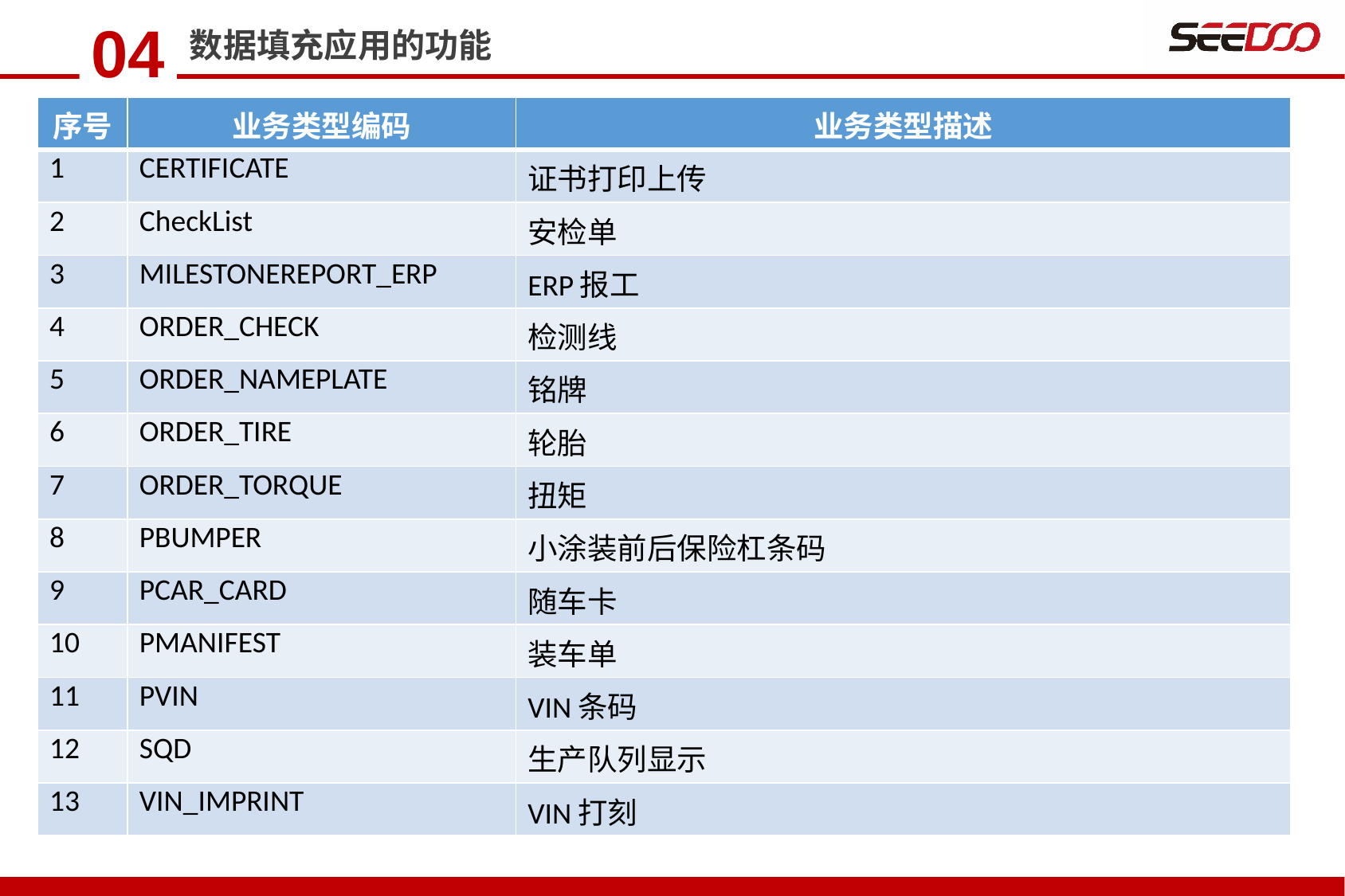

04
数据填充应用的功能
| 序号 | 业务类型编码 | 业务类型描述 |
| --- | --- | --- |
| 1 | CERTIFICATE | 证书打印上传 |
| 2 | CheckList | 安检单 |
| 3 | MILESTONEREPORT\_ERP | ERP报工 |
| 4 | ORDER\_CHECK | 检测线 |
| 5 | ORDER\_NAMEPLATE | 铭牌 |
| 6 | ORDER\_TIRE | 轮胎 |
| 7 | ORDER\_TORQUE | 扭矩 |
| 8 | PBUMPER | 小涂装前后保险杠条码 |
| 9 | PCAR\_CARD | 随车卡 |
| 10 | PMANIFEST | 装车单 |
| 11 | PVIN | VIN条码 |
| 12 | SQD | 生产队列显示 |
| 13 | VIN\_IMPRINT | VIN打刻 |